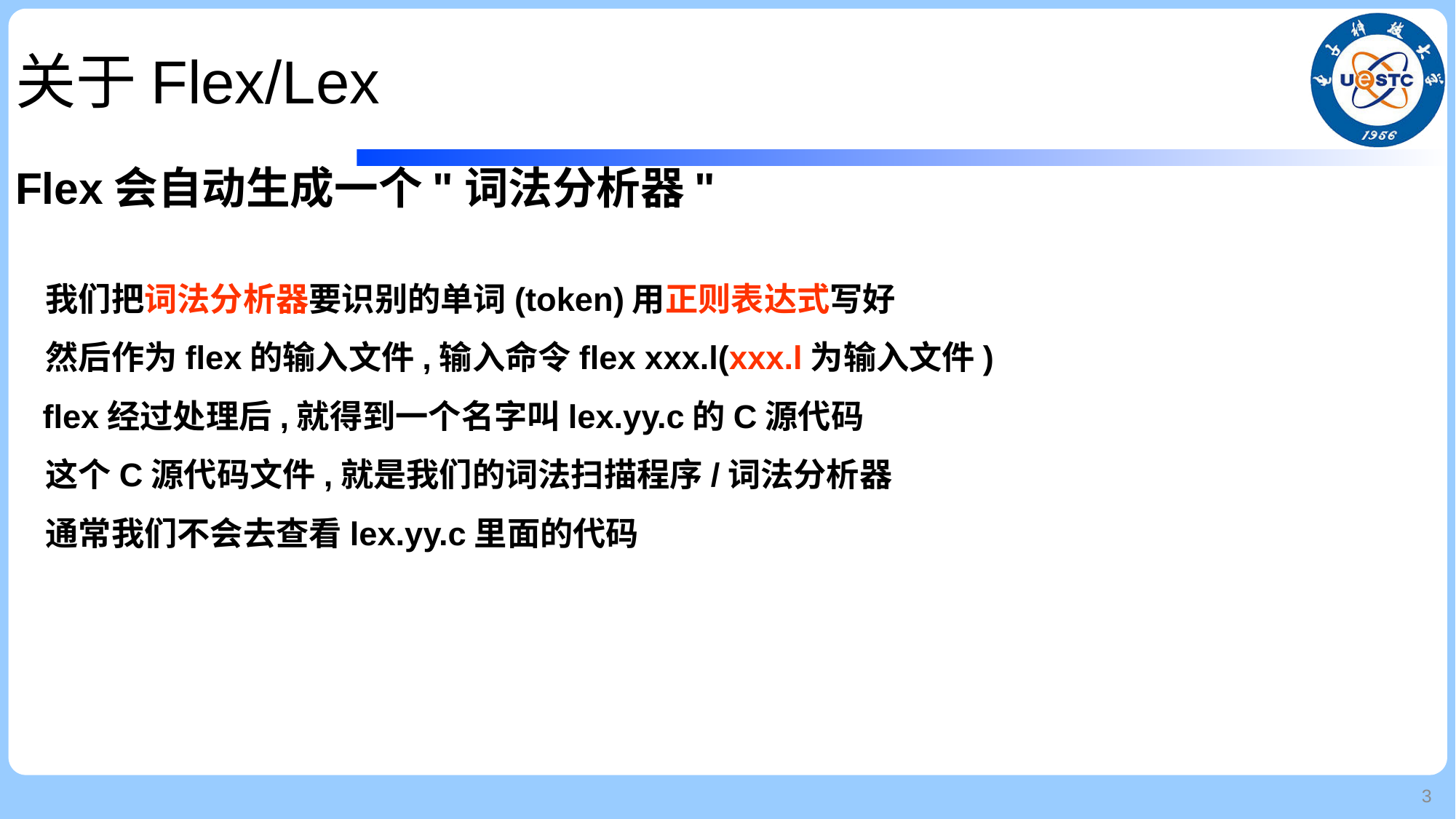

关于Flex/Lex
Flex会自动生成一个"词法分析器"

   我们把词法分析器要识别的单词(token)用正则表达式写好
   然后作为flex的输入文件,输入命令flex xxx.l(xxx.l为输入文件)
   flex经过处理后,就得到一个名字叫lex.yy.c的C源代码
   这个C源代码文件,就是我们的词法扫描程序/词法分析器
   通常我们不会去查看lex.yy.c里面的代码

3